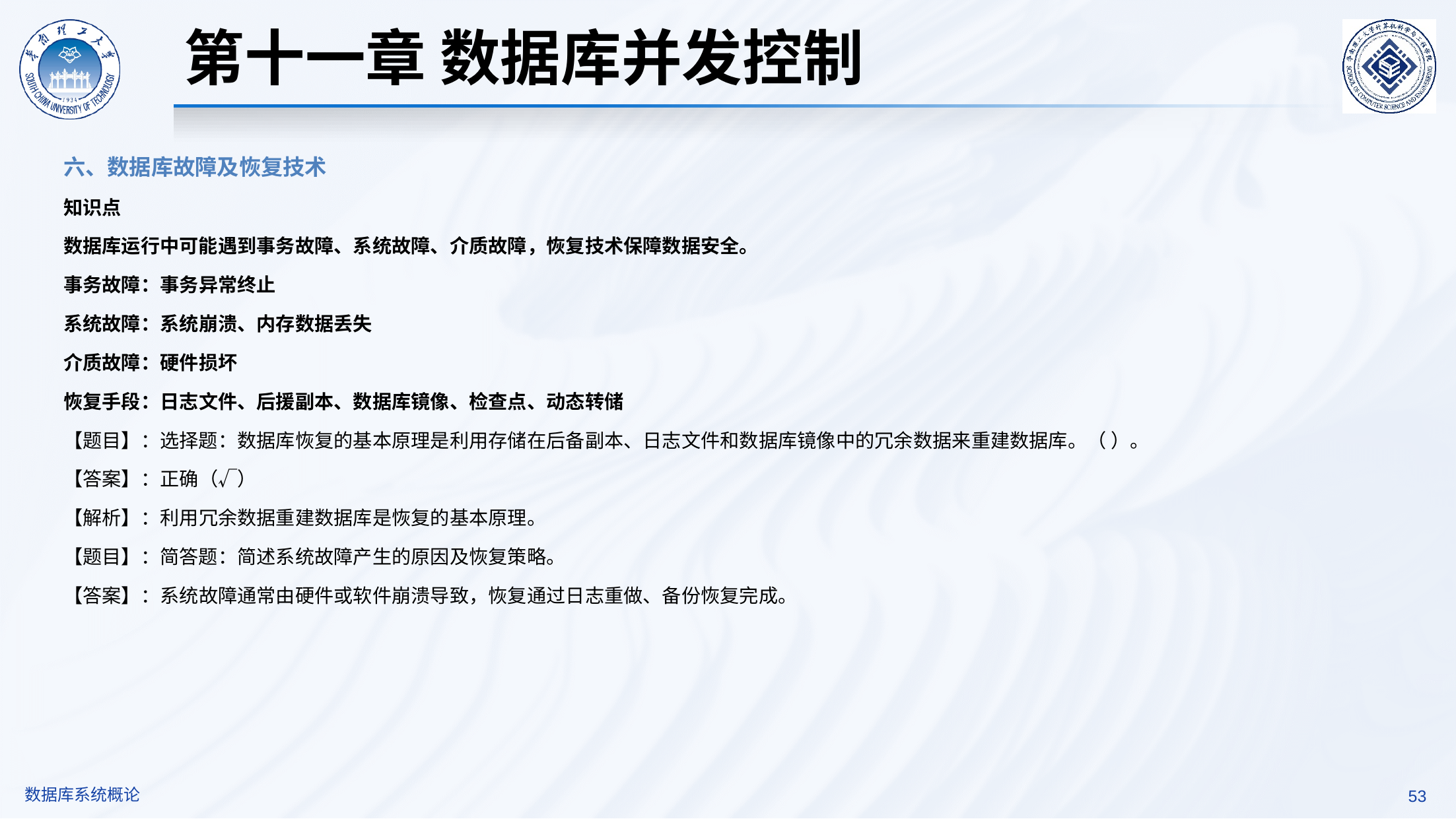

第十一章 数据库并发控制

六、数据库故障及恢复技术
知识点
数据库运行中可能遇到事务故障、系统故障、介质故障，恢复技术保障数据安全。
事务故障：事务异常终止
系统故障：系统崩溃、内存数据丢失
介质故障：硬件损坏
恢复手段：日志文件、后援副本、数据库镜像、检查点、动态转储
【题目】：选择题：数据库恢复的基本原理是利用存储在后备副本、日志文件和数据库镜像中的冗余数据来重建数据库。（ ）。
【答案】：正确（√）
【解析】：利用冗余数据重建数据库是恢复的基本原理。
【题目】：简答题：简述系统故障产生的原因及恢复策略。
【答案】：系统故障通常由硬件或软件崩溃导致，恢复通过日志重做、备份恢复完成。